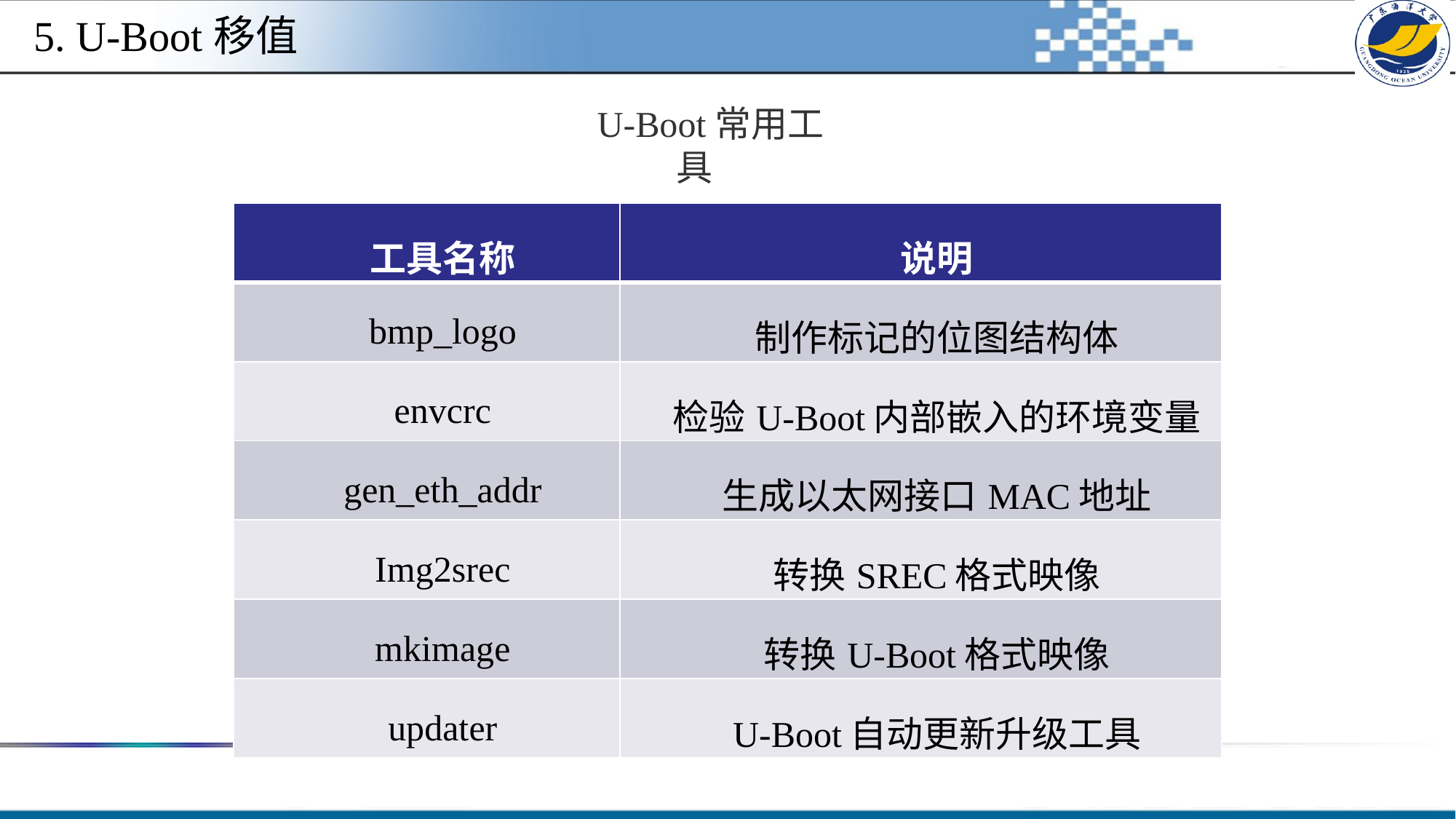

5. U-Boot移值

U-Boot常用工具
| 工具名称 | 说明 |
| --- | --- |
| bmp\_logo | 制作标记的位图结构体 |
| envcrc | 检验U-Boot内部嵌入的环境变量 |
| gen\_eth\_addr | 生成以太网接口MAC地址 |
| Img2srec | 转换SREC格式映像 |
| mkimage | 转换U-Boot格式映像 |
| updater | U-Boot自动更新升级工具 |